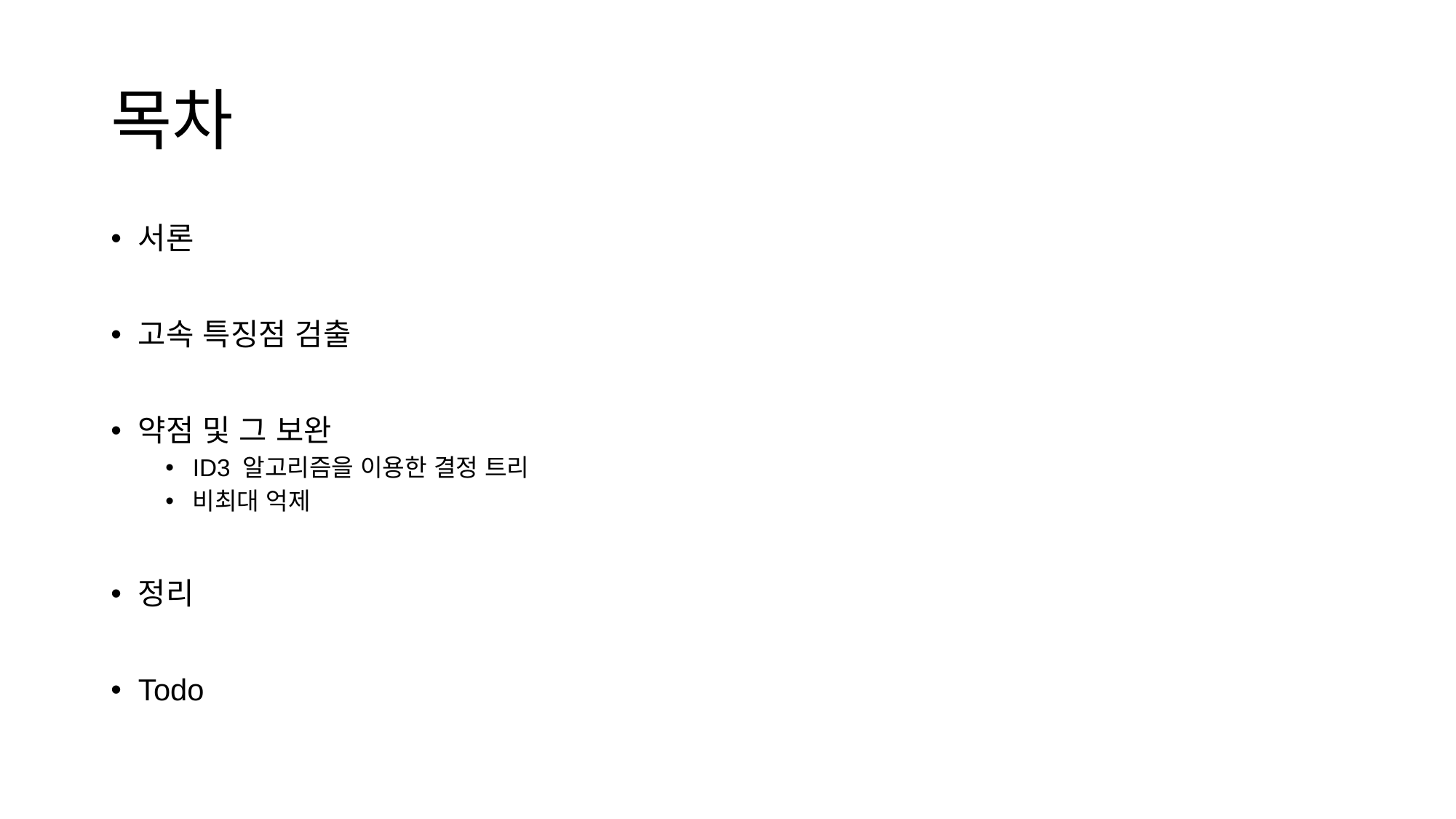

# 목차
서론

고속 특징점 검출

약점 및 그 보완
ID3 알고리즘을 이용한 결정 트리
비최대 억제

정리

Todo